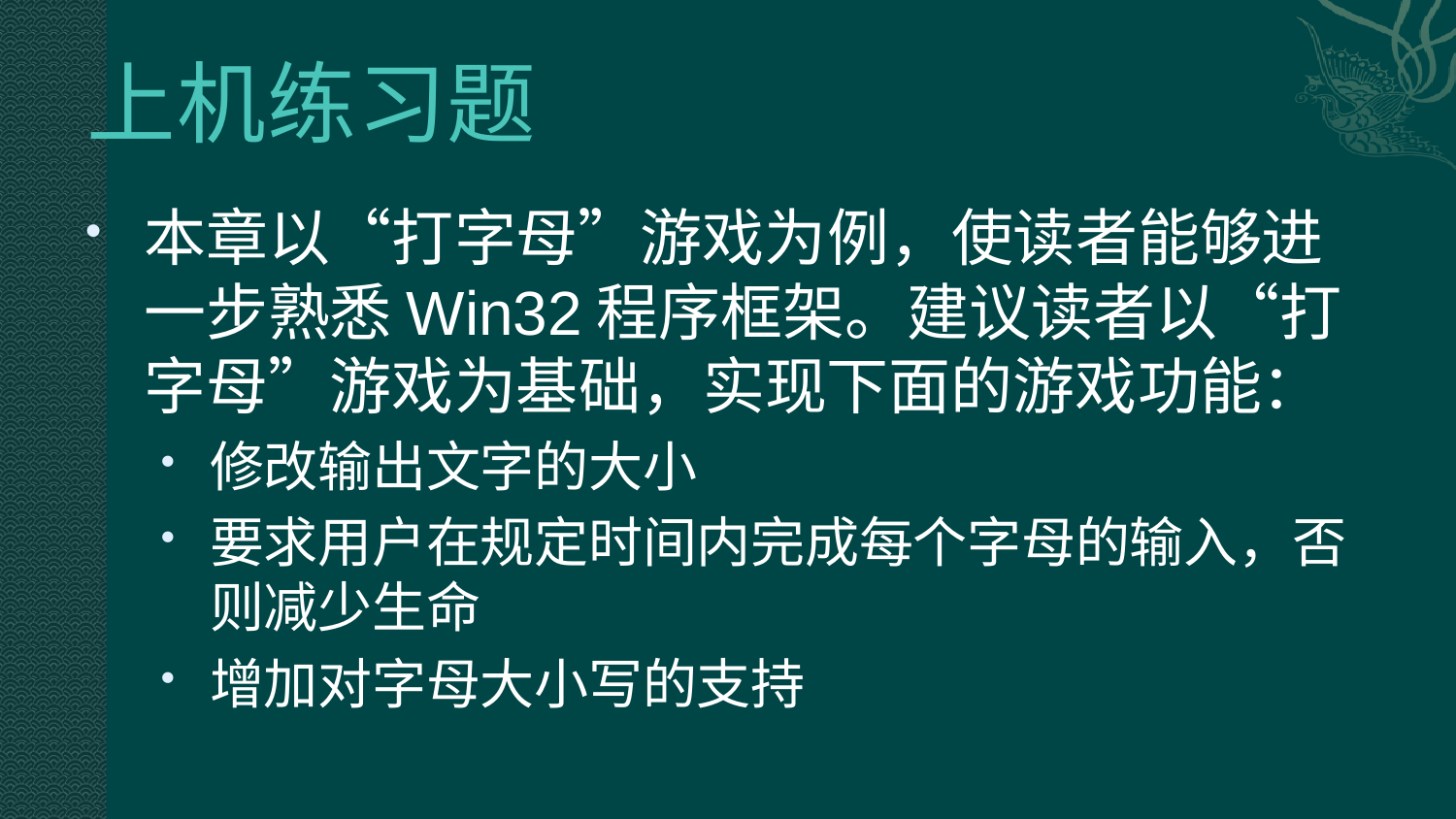

# 上机练习题
本章以“打字母”游戏为例，使读者能够进一步熟悉Win32程序框架。建议读者以“打字母”游戏为基础，实现下面的游戏功能：
修改输出文字的大小
要求用户在规定时间内完成每个字母的输入，否则减少生命
增加对字母大小写的支持